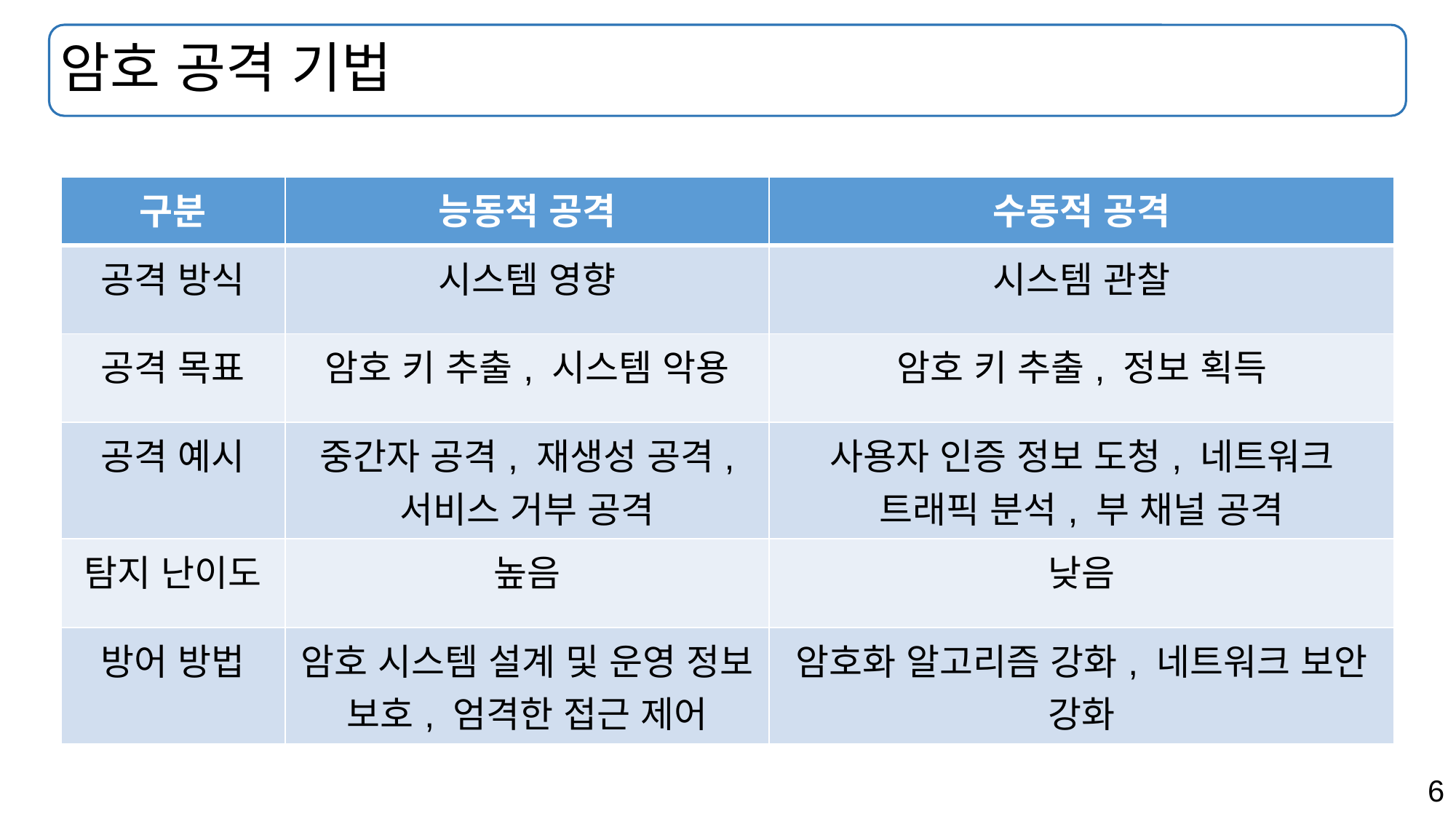

# 암호 공격 기법
| 구분 | 능동적 공격 | 수동적 공격 |
| --- | --- | --- |
| 공격 방식 | 시스템 영향 | 시스템 관찰 |
| 공격 목표 | 암호 키 추출, 시스템 악용 | 암호 키 추출, 정보 획득 |
| 공격 예시 | 중간자 공격, 재생성 공격, 서비스 거부 공격 | 사용자 인증 정보 도청, 네트워크 트래픽 분석, 부 채널 공격 |
| 탐지 난이도 | 높음 | 낮음 |
| 방어 방법 | 암호 시스템 설계 및 운영 정보 보호, 엄격한 접근 제어 | 암호화 알고리즘 강화, 네트워크 보안 강화 |